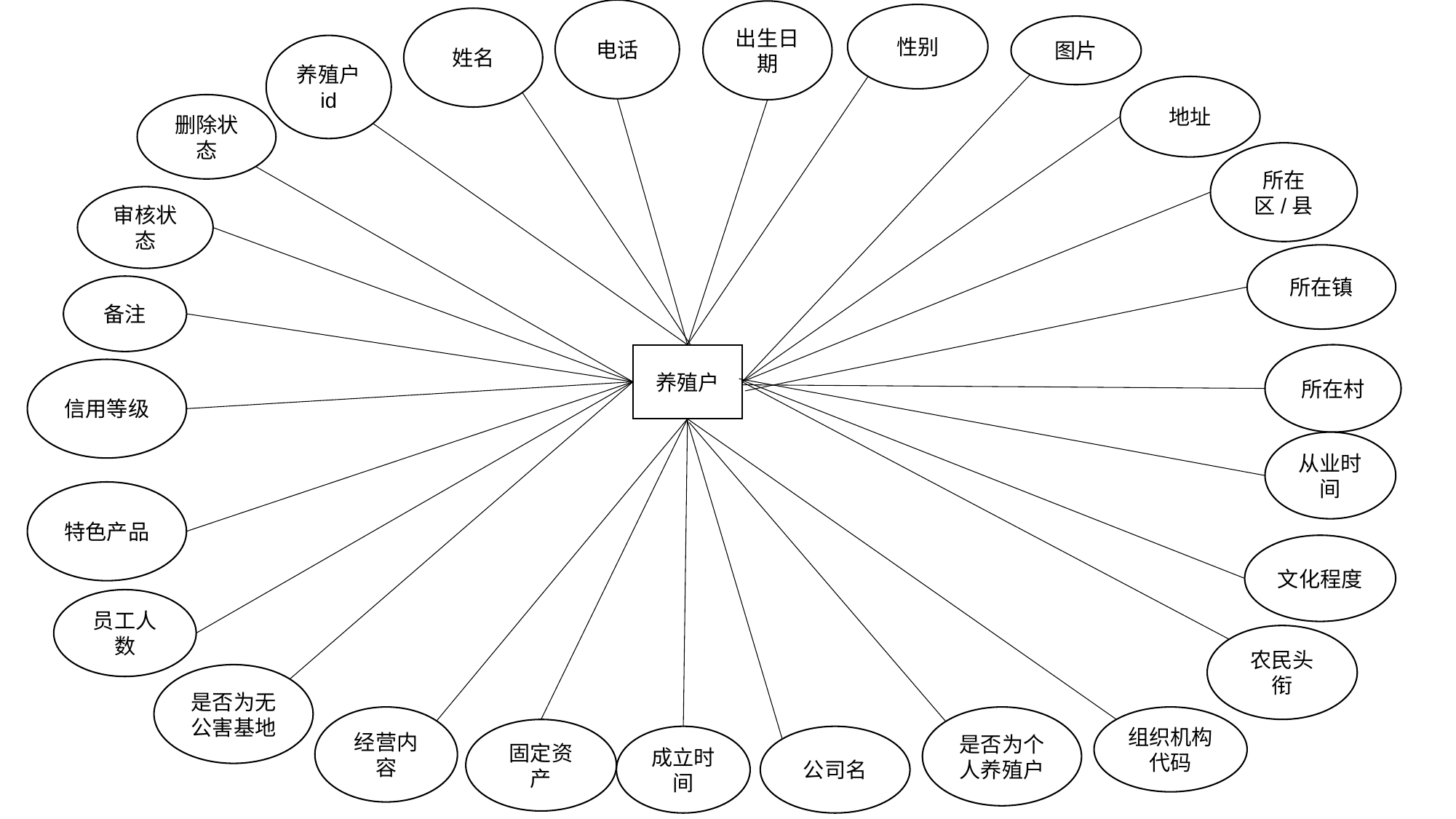

电话
出生日期
性别
姓名
图片
养殖户
id
地址
删除状态
所在区/县
审核状态
所在镇
备注
养殖户
所在村
信用等级
从业时间
特色产品
文化程度
员工人数
农民头衔
是否为无公害基地
经营内容
是否为个人养殖户
组织机构代码
固定资产
成立时间
公司名